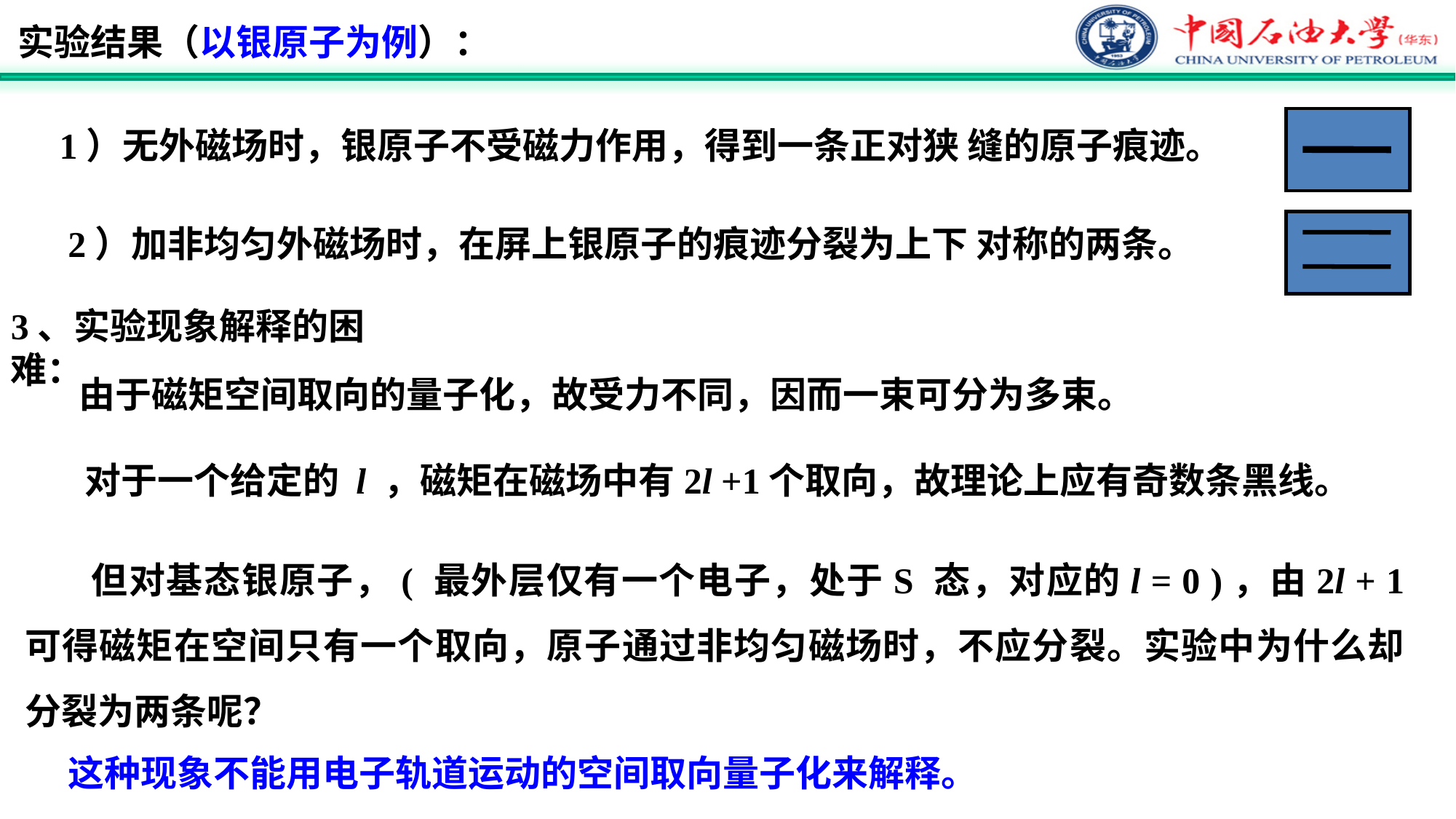

实验结果（以银原子为例）：

1）无外磁场时，银原子不受磁力作用，得到一条正对狭 缝的原子痕迹。

2）加非均匀外磁场时，在屏上银原子的痕迹分裂为上下 对称的两条。
3、实验现象解释的困难：
       由于磁矩空间取向的量子化，故受力不同，因而一束可分为多束。
  对于一个给定的 l ，磁矩在磁场中有2l +1个取向，故理论上应有奇数条黑线。
      但对基态银原子，( 最外层仅有一个电子，处于S 态，对应的l = 0 )，由2l + 1 可得磁矩在空间只有一个取向，原子通过非均匀磁场时，不应分裂。实验中为什么却分裂为两条呢？
这种现象不能用电子轨道运动的空间取向量子化来解释。